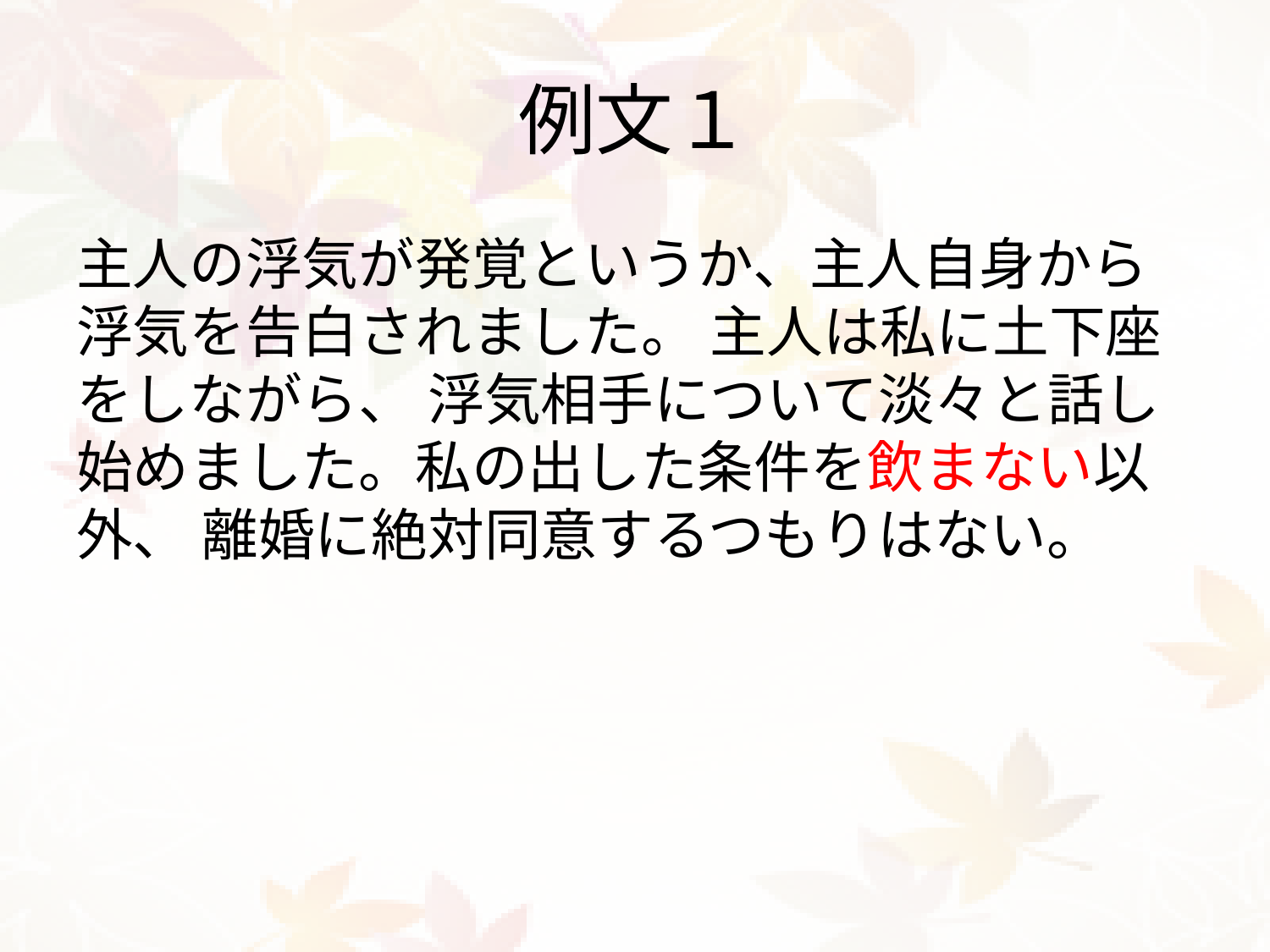

# 例文１
主人の浮気が発覚というか、主人自身から浮気を告白されました。 主人は私に土下座をしながら、 浮気相手について淡々と話し始めました。私の出した条件を飲まない以外、 離婚に絶対同意するつもりはない。